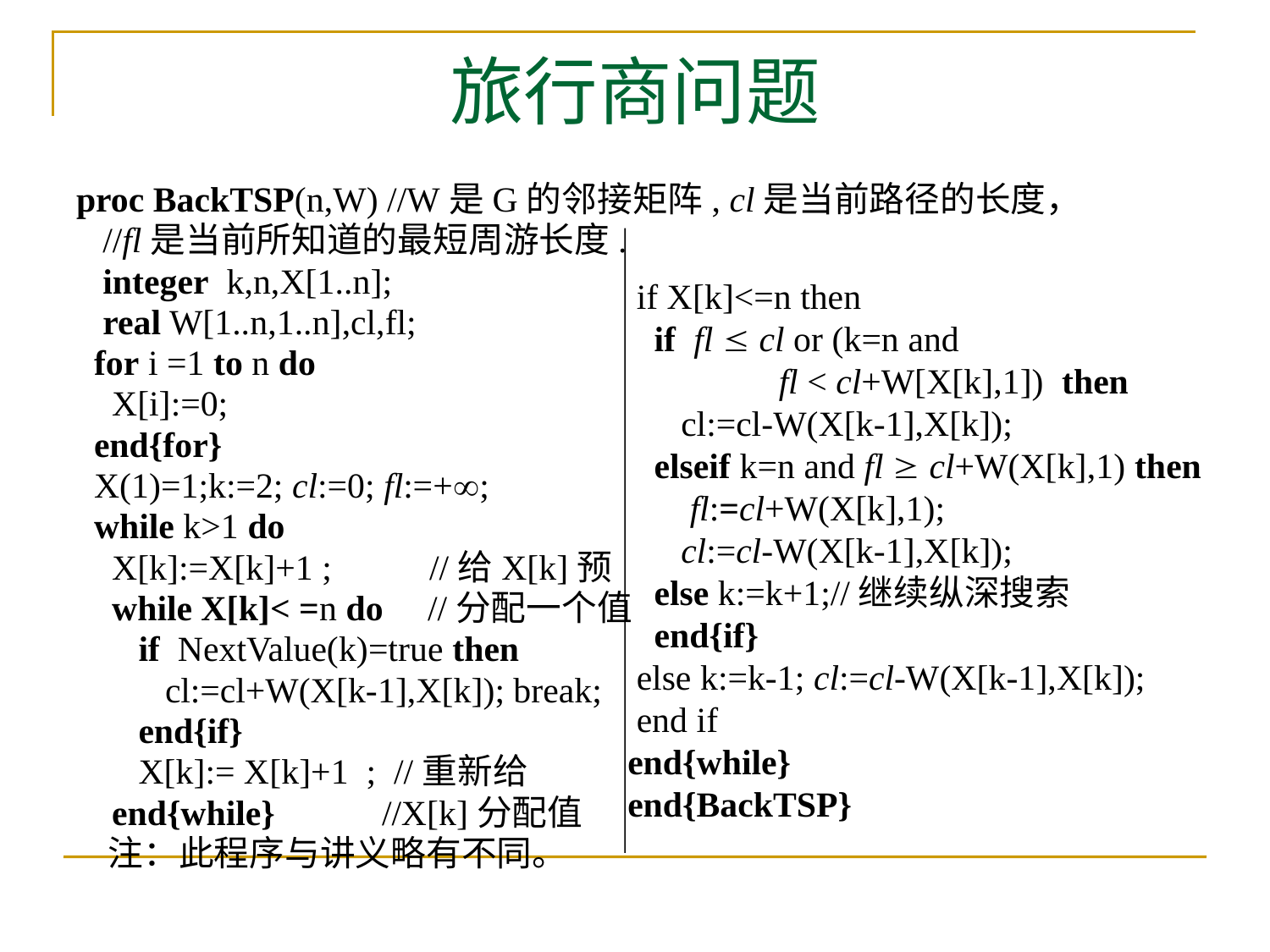

# 旅行商问题
proc BackTSP(n,W) //W是G的邻接矩阵, cl是当前路径的长度，
   //fl是当前所知道的最短周游长度.
   integer  k,n,X[1..n];
   real W[1..n,1..n],cl,fl;
  for i =1 to n do
    X[i]:=0;
  end{for}
  X(1)=1;k:=2; cl:=0; fl:=+∞;
  while k>1 do
    X[k]:=X[k]+1 ;           //给X[k]预
    while X[k]< =n do     //分配一个值
       if  NextValue(k)=true then
          cl:=cl+W(X[k-1],X[k]); break;
       end{if}
       X[k]:= X[k]+1  ;  //重新给
    end{while}            //X[k]分配值
   注：此程序与讲义略有不同。

 if X[k]<=n then
   if  fl ≤ cl or (k=n and
                 fl < cl+W[X[k],1])  then
      cl:=cl-W(X[k-1],X[k]);
   elseif k=n and fl ≥ cl+W(X[k],1) then
       fl:=cl+W(X[k],1);
      cl:=cl-W(X[k-1],X[k]);
   else k:=k+1;//继续纵深搜索
   end{if}
 else k:=k-1; cl:=cl-W(X[k-1],X[k]);
 end if
end{while}
end{BackTSP}